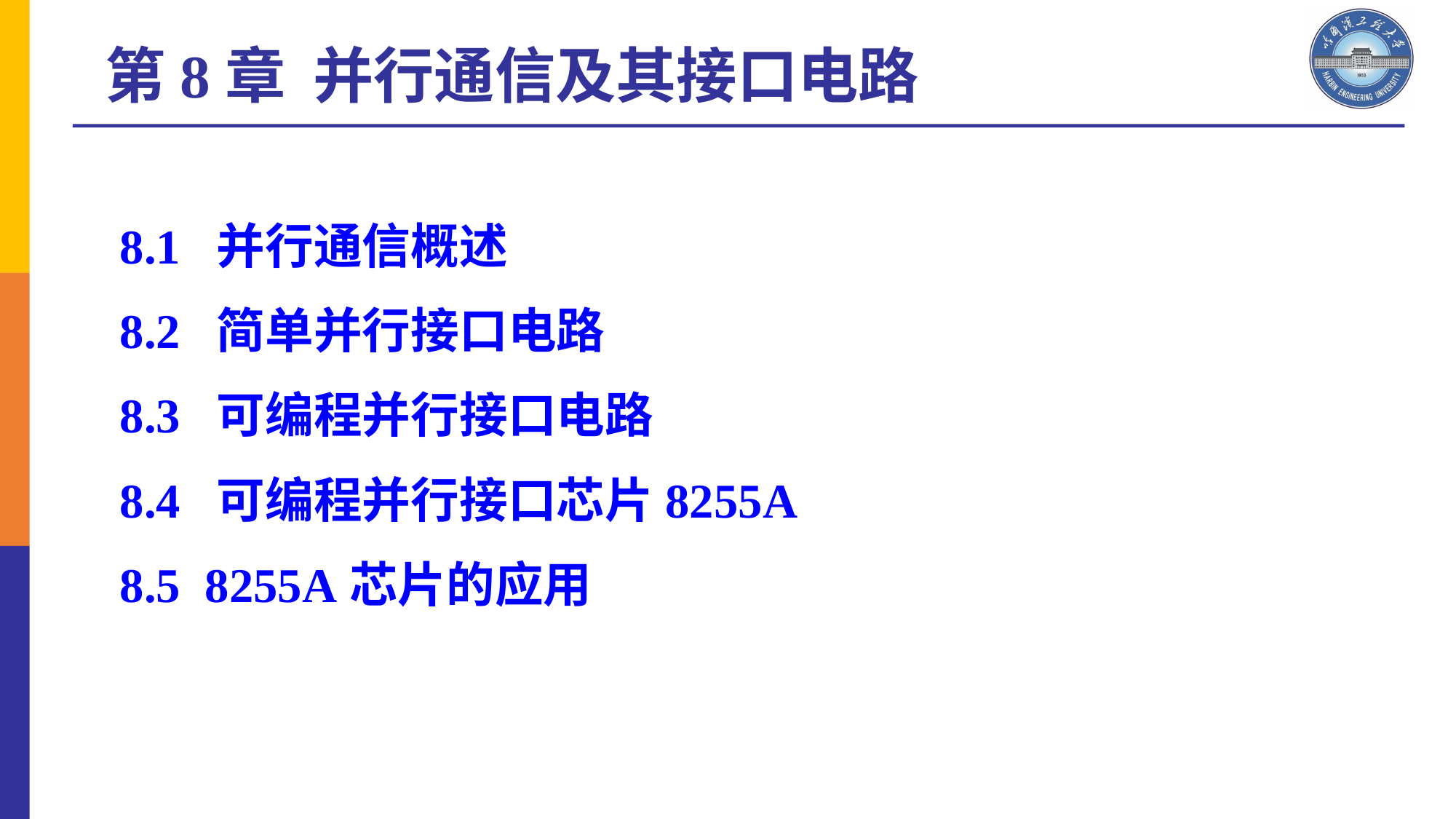

第8章  并行通信及其接口电路
8.1  并行通信概述
8.2  简单并行接口电路
8.3  可编程并行接口电路
8.4  可编程并行接口芯片8255A
8.5  8255A芯片的应用